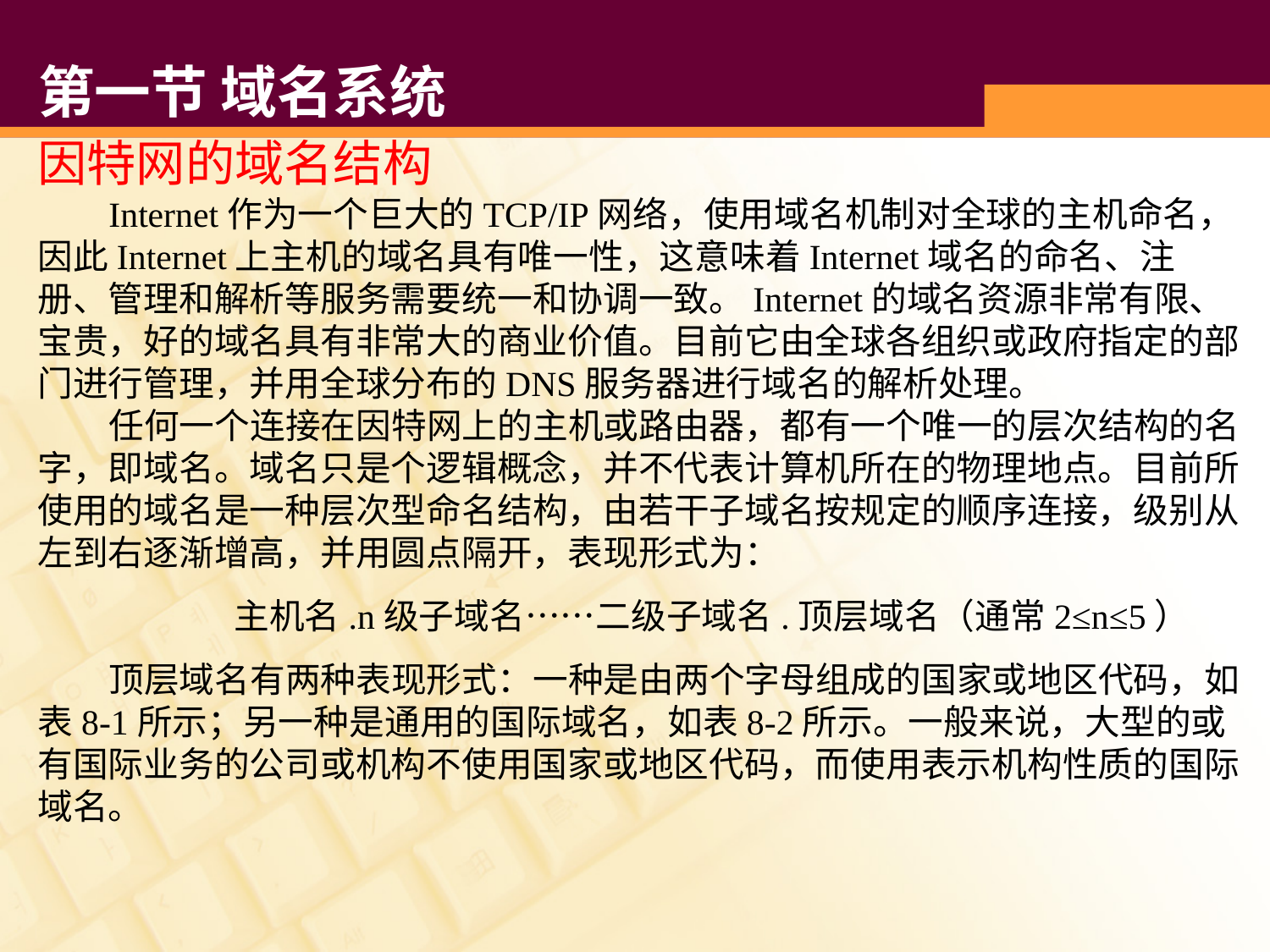

# 第一节 域名系统
因特网的域名结构
        Internet作为一个巨大的TCP/IP网络，使用域名机制对全球的主机命名，因此Internet上主机的域名具有唯一性，这意味着Internet域名的命名、注册、管理和解析等服务需要统一和协调一致。Internet的域名资源非常有限、宝贵，好的域名具有非常大的商业价值。目前它由全球各组织或政府指定的部门进行管理，并用全球分布的DNS服务器进行域名的解析处理。
        任何一个连接在因特网上的主机或路由器，都有一个唯一的层次结构的名字，即域名。域名只是个逻辑概念，并不代表计算机所在的物理地点。目前所使用的域名是一种层次型命名结构，由若干子域名按规定的顺序连接，级别从左到右逐渐增高，并用圆点隔开，表现形式为：

                        主机名.n级子域名……二级子域名.顶层域名（通常2≤n≤5）

        顶层域名有两种表现形式：一种是由两个字母组成的国家或地区代码，如表8-1所示；另一种是通用的国际域名，如表8-2所示。一般来说，大型的或有国际业务的公司或机构不使用国家或地区代码，而使用表示机构性质的国际域名。